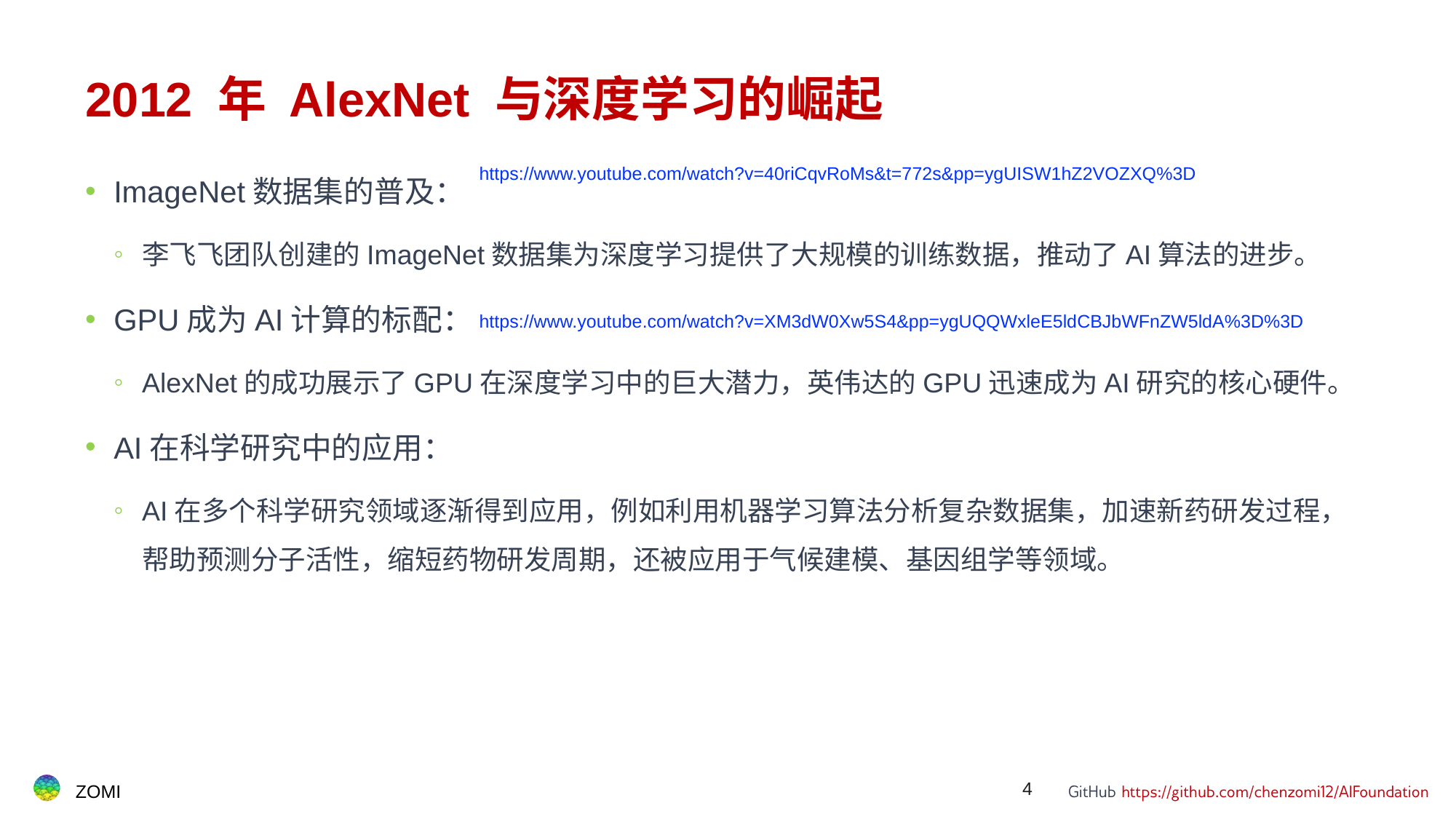

# 2012 年 AlexNet 与深度学习的崛起
ImageNet数据集的普及：
李飞飞团队创建的ImageNet数据集为深度学习提供了大规模的训练数据，推动了AI算法的进步。
GPU成为AI计算的标配：
AlexNet的成功展示了GPU在深度学习中的巨大潜力，英伟达的GPU迅速成为AI研究的核心硬件。
AI在科学研究中的应用：
AI在多个科学研究领域逐渐得到应用，例如利用机器学习算法分析复杂数据集，加速新药研发过程，帮助预测分子活性，缩短药物研发周期，还被应用于气候建模、基因组学等领域。

https://www.youtube.com/watch?v=40riCqvRoMs&t=772s&pp=ygUISW1hZ2VOZXQ%3D
https://www.youtube.com/watch?v=XM3dW0Xw5S4&pp=ygUQQWxleE5ldCBJbWFnZW5ldA%3D%3D